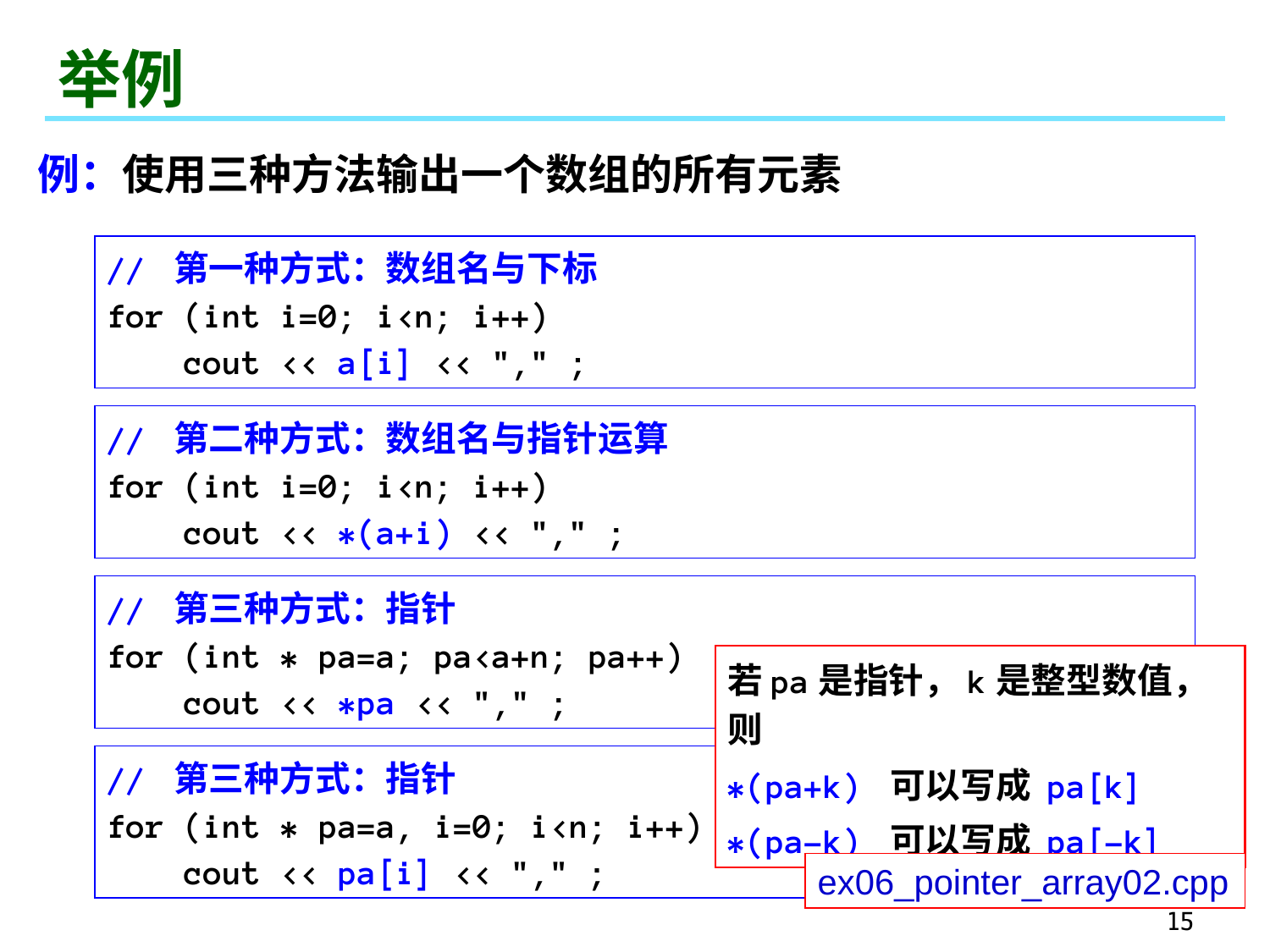

# 举例
例：使用三种方法输出一个数组的所有元素
// 第一种方式：数组名与下标
for (int i=0; i<n; i++)
    cout << a[i] << "," ;
// 第二种方式：数组名与指针运算
for (int i=0; i<n; i++)
    cout << *(a+i) << "," ;
// 第三种方式：指针
for (int * pa=a; pa<a+n; pa++)
    cout << *pa << "," ;
若pa是指针，k是整型数值，则
*(pa+k) 可以写成 pa[k]
*(pa-k) 可以写成 pa[-k]
// 第三种方式：指针
for (int * pa=a, i=0; i<n; i++)
    cout << pa[i] << "," ;
ex06_pointer_array02.cpp
15